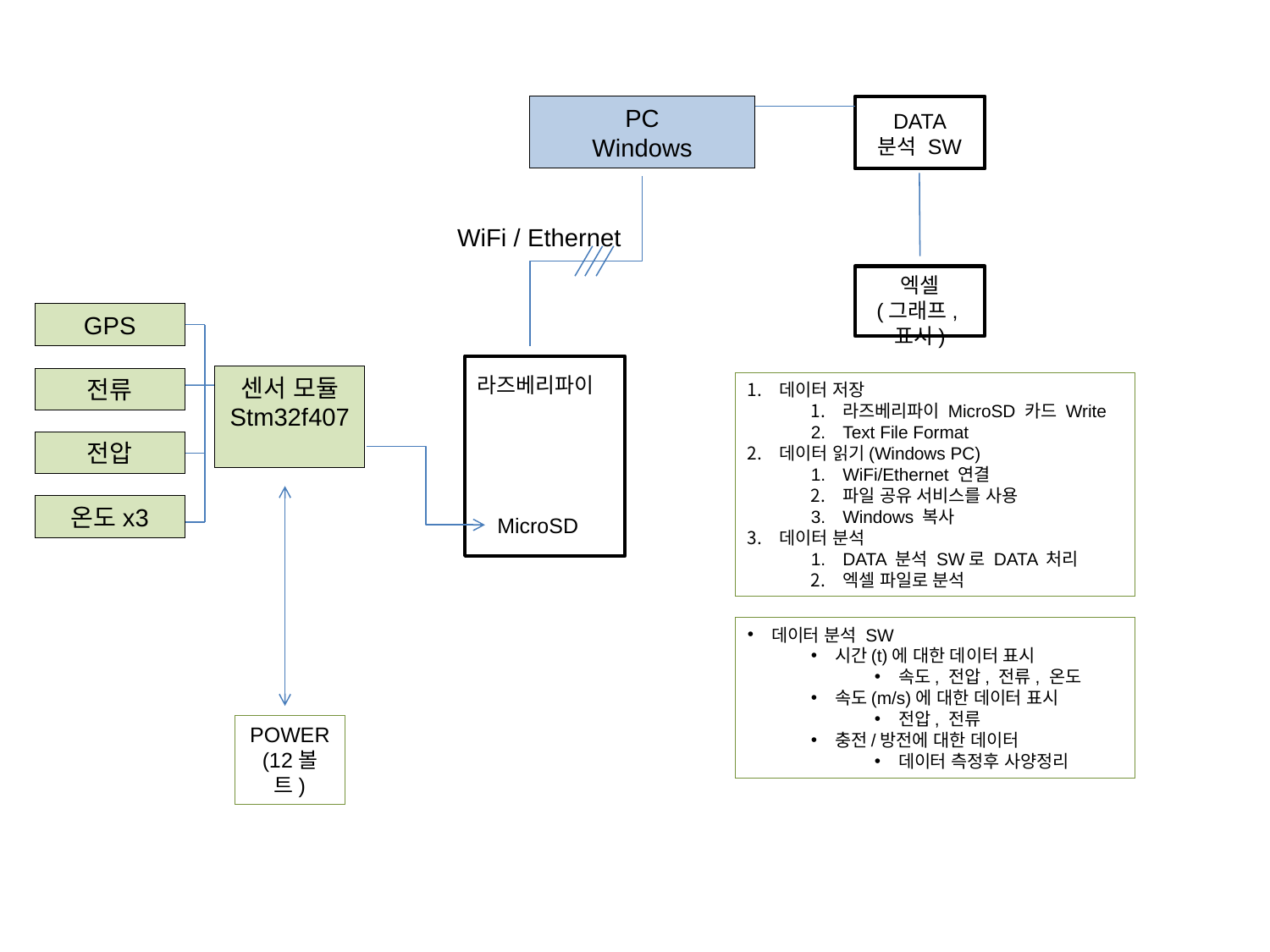

PC
Windows

DATA
분석 SW
WiFi / Ethernet
엑셀
(그래프,표시)

GPS

센서 모듈
Stm32f407

라즈베리파이
전류
데이터 저장
라즈베리파이 MicroSD 카드 Write
Text File Format
데이터 읽기(Windows PC)
WiFi/Ethernet 연결
파일 공유 서비스를 사용
Windows 복사
데이터 분석
DATA 분석 SW로 DATA 처리
엑셀 파일로 분석
전압
온도x3
MicroSD
데이터 분석 SW
시간(t)에 대한 데이터 표시
속도, 전압, 전류, 온도
속도(m/s)에 대한 데이터 표시
전압, 전류
충전/방전에 대한 데이터
데이터 측정후 사양정리
POWER
(12볼트)